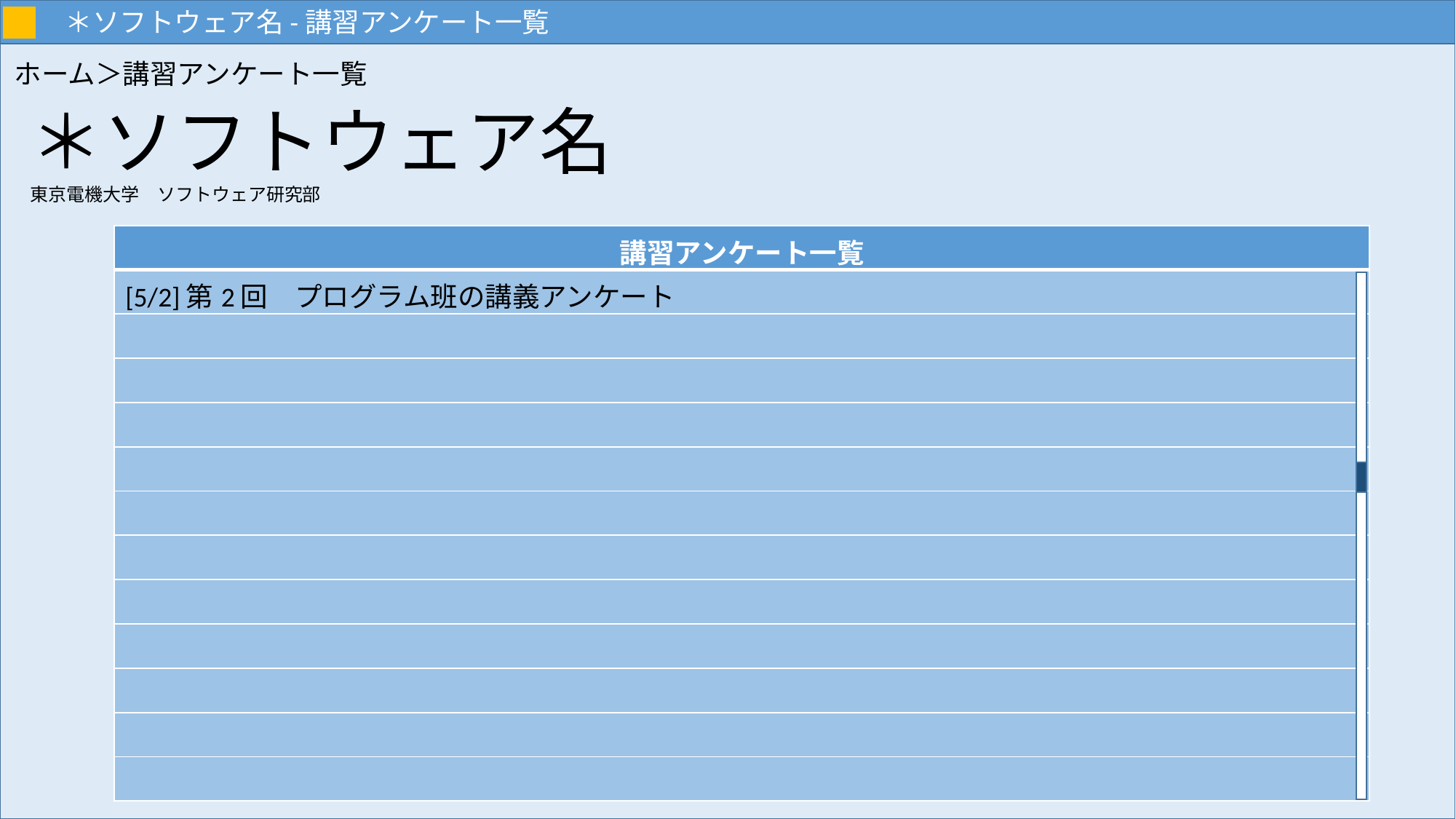

＊ソフトウェア名-講習アンケート一覧

ホーム＞講習アンケート一覧
＊ソフトウェア名
東京電機大学　ソフトウェア研究部
| 講習アンケート一覧 |
| --- |
| [5/2]第2回　プログラム班の講義アンケート |
|  |
|  |
|  |
|  |
|  |
|  |
|  |
|  |
|  |
|  |
|  |